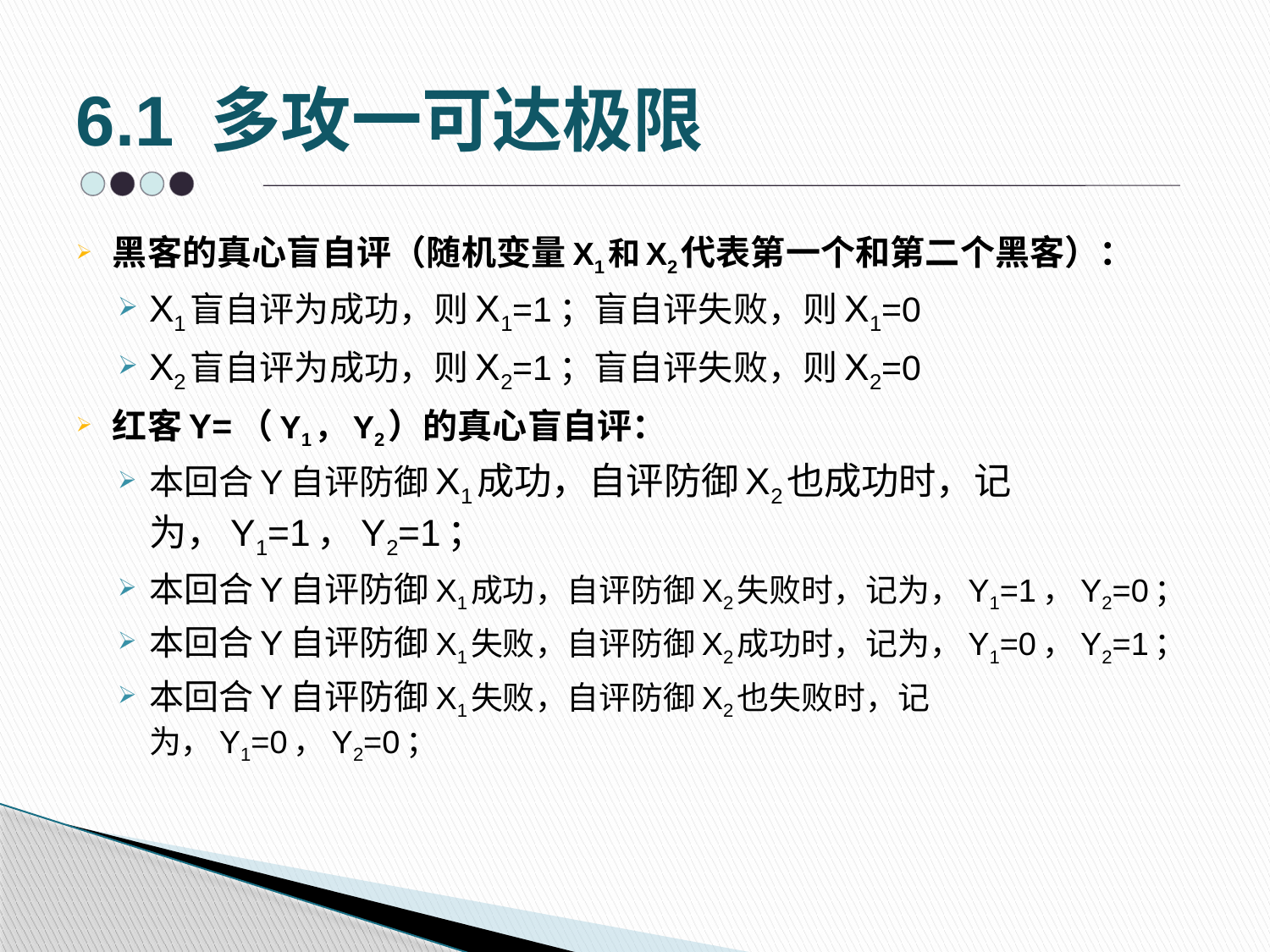

# 6.1 多攻一可达极限

黑客的真心盲自评（随机变量X1和X2代表第一个和第二个黑客）：
X1盲自评为成功，则X1=1；盲自评失败，则X1=0
X2盲自评为成功，则X2=1；盲自评失败，则X2=0
红客Y=（Y1，Y2）的真心盲自评：
本回合Y自评防御X1成功，自评防御X2也成功时，记为，Y1=1，Y2=1；
本回合Y自评防御X1成功，自评防御X2失败时，记为，Y1=1，Y2=0；
本回合Y自评防御X1失败，自评防御X2成功时，记为，Y1=0，Y2=1；
本回合Y自评防御X1失败，自评防御X2也失败时，记为，Y1=0，Y2=0；